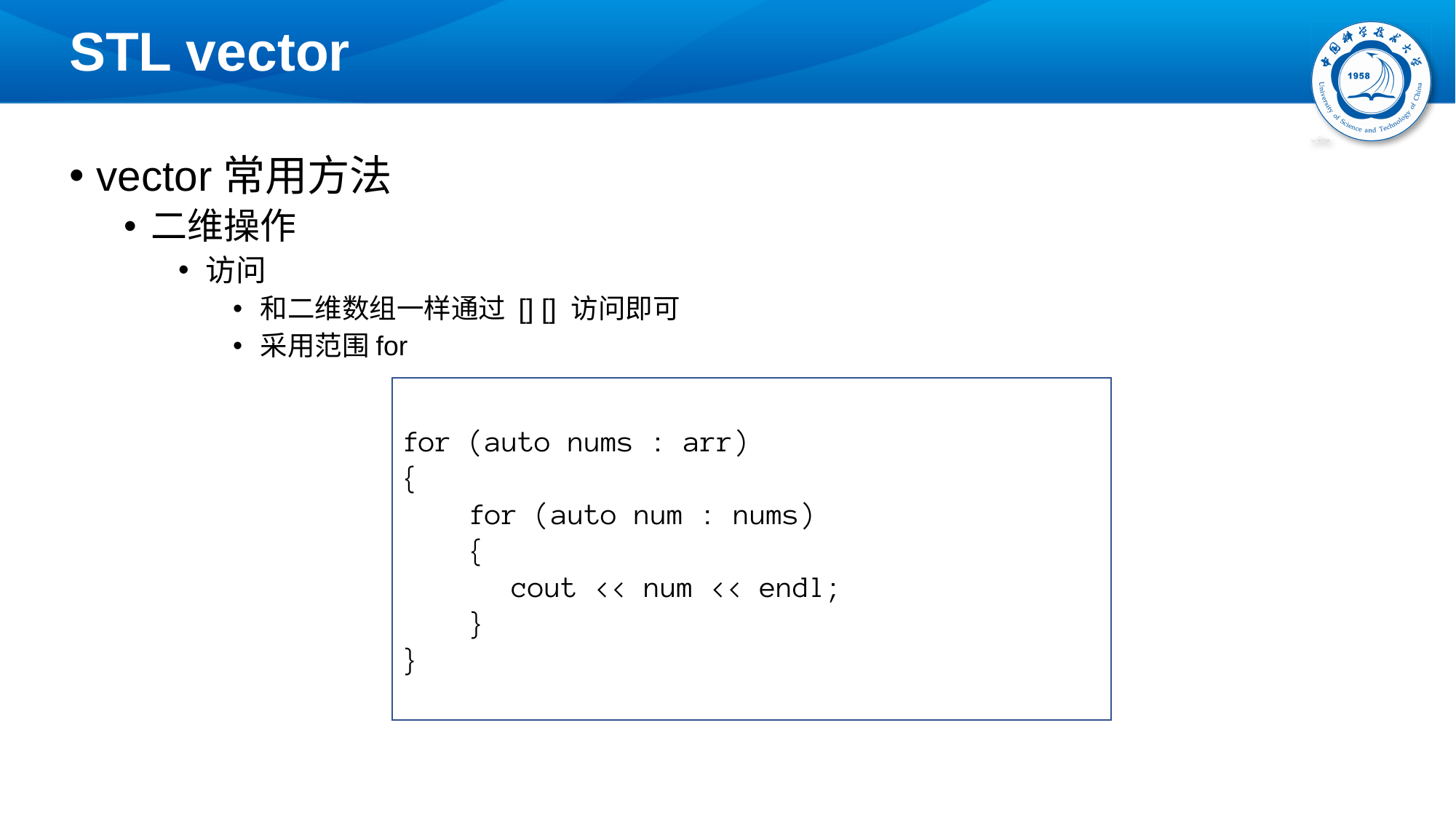

# STL vector
vector常用方法
二维操作
访问
和二维数组一样通过 [] [] 访问即可
采用范围for

for (auto nums : arr)
{
    for (auto num : nums)
    {
    	cout << num << endl;
    }
}